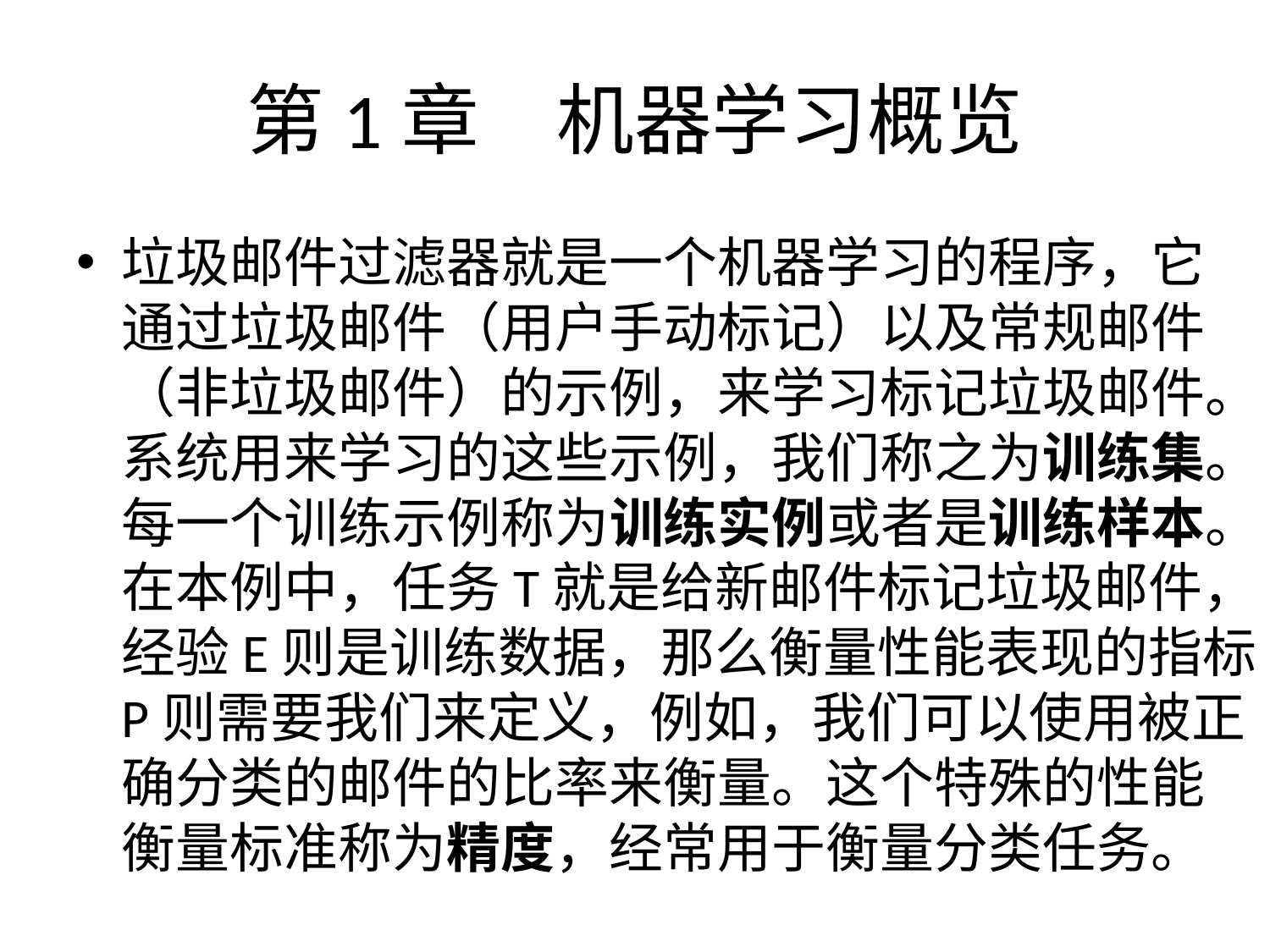

# 第1章　机器学习概览
垃圾邮件过滤器就是一个机器学习的程序，它通过垃圾邮件（用户手动标记）以及常规邮件（非垃圾邮件）的示例，来学习标记垃圾邮件。系统用来学习的这些示例，我们称之为训练集。每一个训练示例称为训练实例或者是训练样本。在本例中，任务T就是给新邮件标记垃圾邮件，经验E则是训练数据，那么衡量性能表现的指标P则需要我们来定义，例如，我们可以使用被正确分类的邮件的比率来衡量。这个特殊的性能衡量标准称为精度，经常用于衡量分类任务。